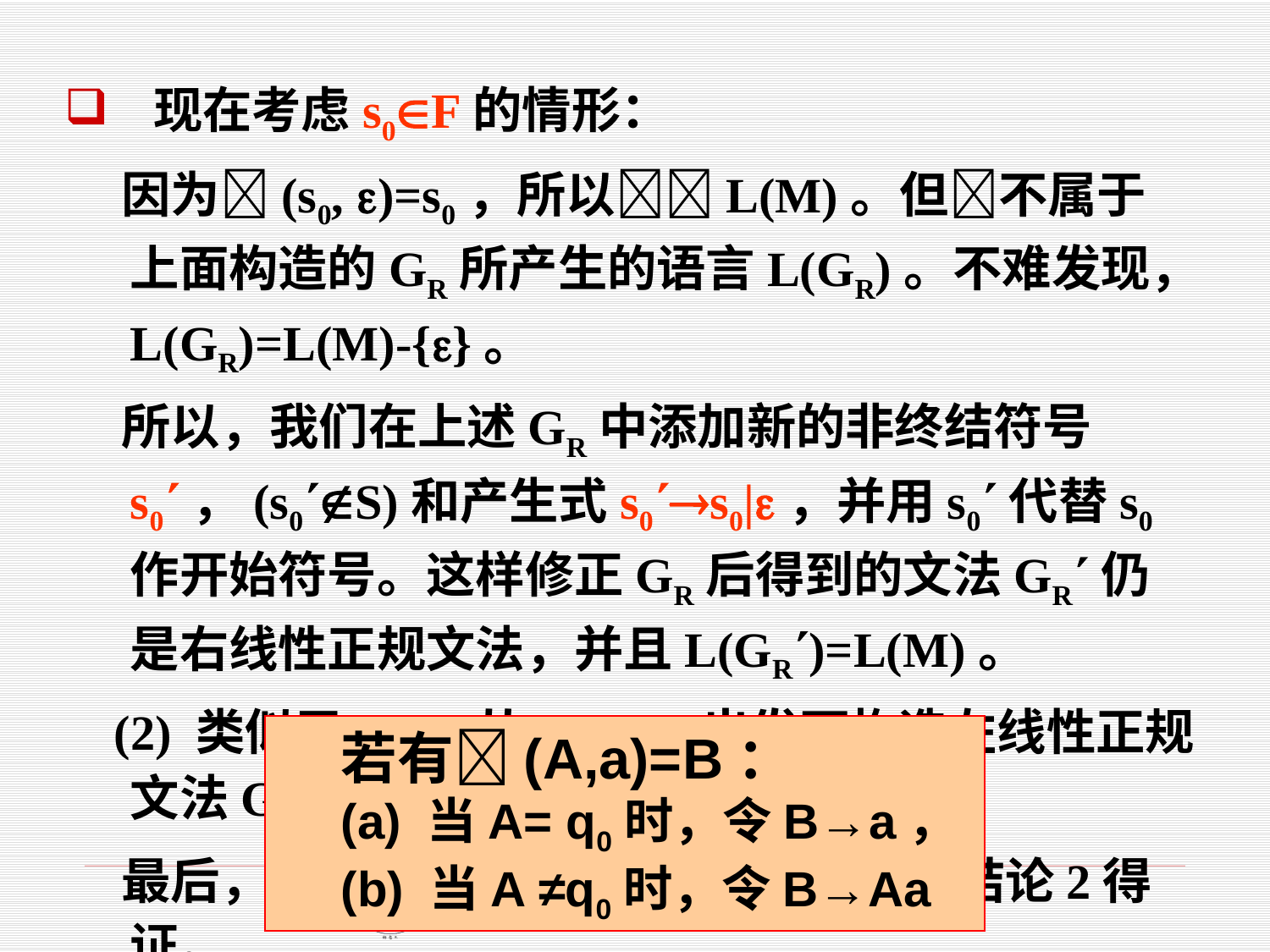

现在考虑s0∈F的情形：
    因为δ(s0, ε)=s0，所以ε∈L(M)。但ε不属于上面构造的GR所产生的语言L(GR)。不难发现，L(GR)=L(M)-{ε}。
    所以，我们在上述GR中添加新的非终结符号s0′，(s0′∉S)和产生式s0′→s0|ε，并用s0′代替s0作开始符号。这样修正GR后得到的文法GR′仍是右线性正规文法，并且L(GR′)=L(M)。
    (2) 类似于(1)，从DFA M出发可构造左线性正规文法GL，使得L(GL)=L(M)。
    最后，由DFA和NFA之间的等价性，结论2得证。
若有δ(A,a)=B：
(a) 当A= q0时，令B→a，
(b) 当A ≠q0时，令B→Aa
71